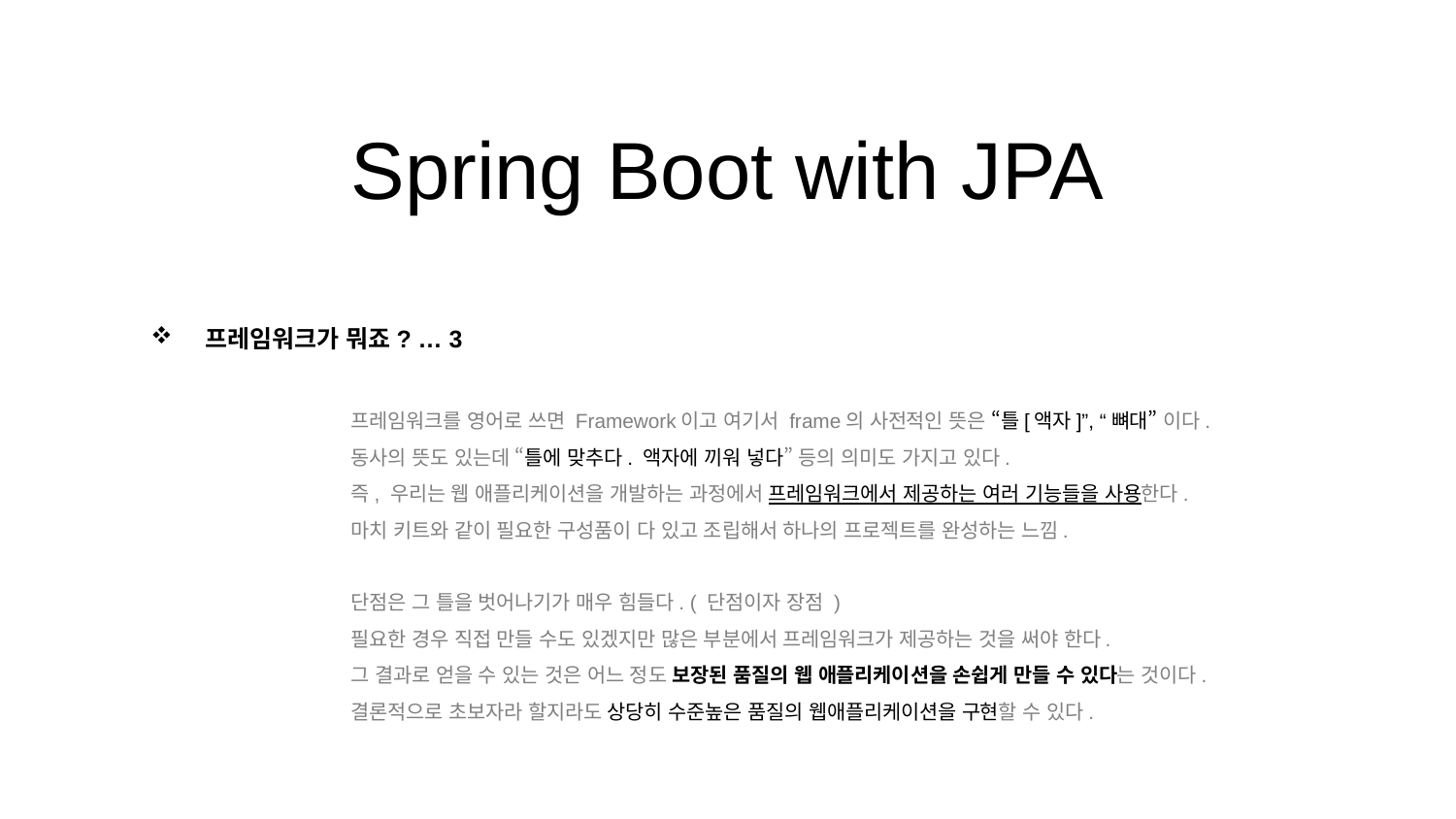

Spring Boot with JPA
프레임워크가 뭐죠? … 3
	프레임워크를 영어로 쓰면 Framework이고 여기서 frame의 사전적인 뜻은 “틀[액자]”, “뼈대” 이다.
	동사의 뜻도 있는데 “틀에 맞추다. 액자에 끼워 넣다” 등의 의미도 가지고 있다.
	즉, 우리는 웹 애플리케이션을 개발하는 과정에서 프레임워크에서 제공하는 여러 기능들을 사용한다.
	마치 키트와 같이 필요한 구성품이 다 있고 조립해서 하나의 프로젝트를 완성하는 느낌.
	단점은 그 틀을 벗어나기가 매우 힘들다. ( 단점이자 장점 )
	필요한 경우 직접 만들 수도 있겠지만 많은 부분에서 프레임워크가 제공하는 것을 써야 한다.
	그 결과로 얻을 수 있는 것은 어느 정도 보장된 품질의 웹 애플리케이션을 손쉽게 만들 수 있다는 것이다.
	결론적으로 초보자라 할지라도 상당히 수준높은 품질의 웹애플리케이션을 구현할 수 있다.